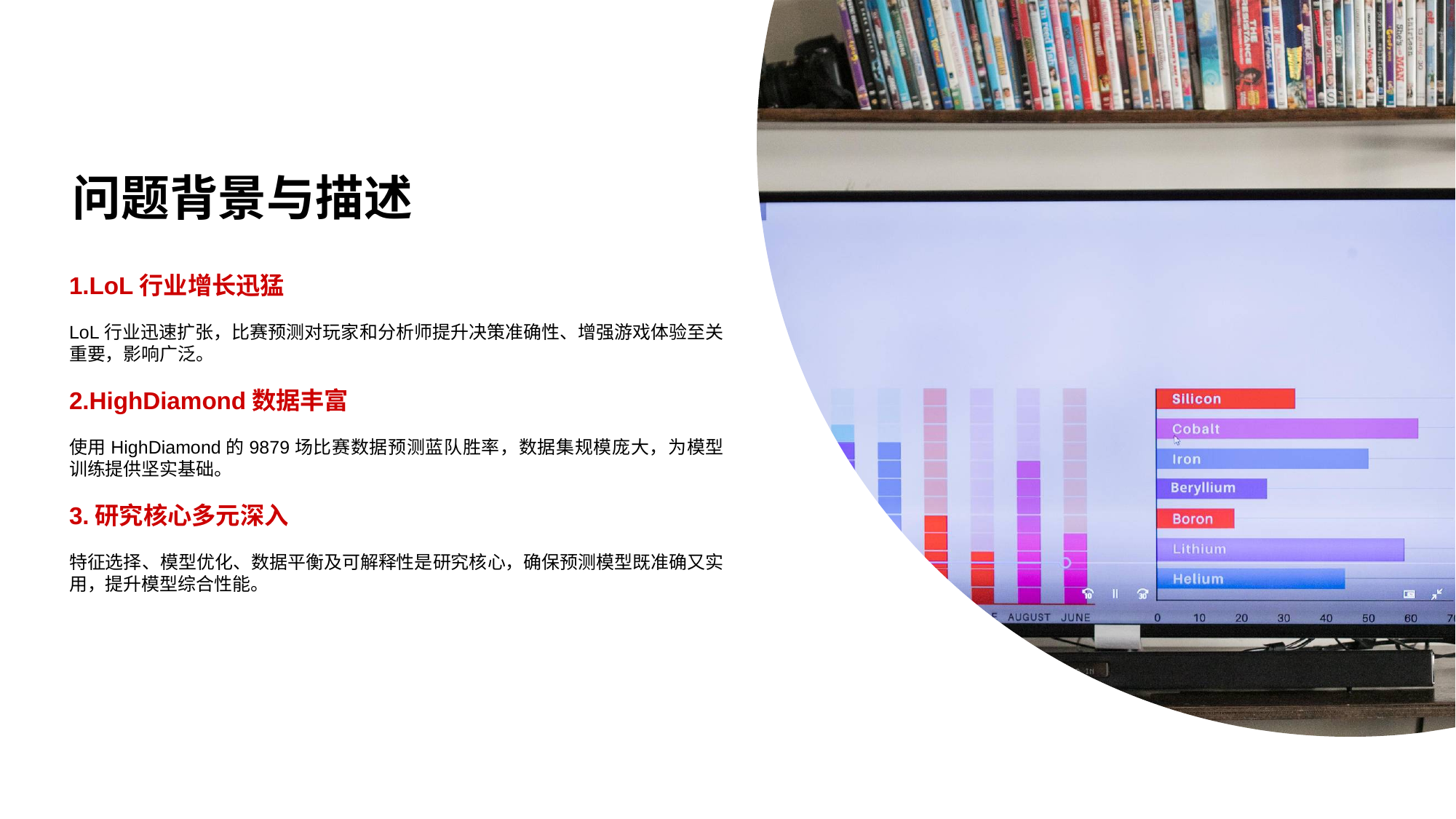

问题背景与描述
1.LoL行业增长迅猛
LoL行业迅速扩张，比赛预测对玩家和分析师提升决策准确性、增强游戏体验至关重要，影响广泛。
2.HighDiamond数据丰富
使用HighDiamond的9879场比赛数据预测蓝队胜率，数据集规模庞大，为模型训练提供坚实基础。
3.研究核心多元深入
特征选择、模型优化、数据平衡及可解释性是研究核心，确保预测模型既准确又实用，提升模型综合性能。